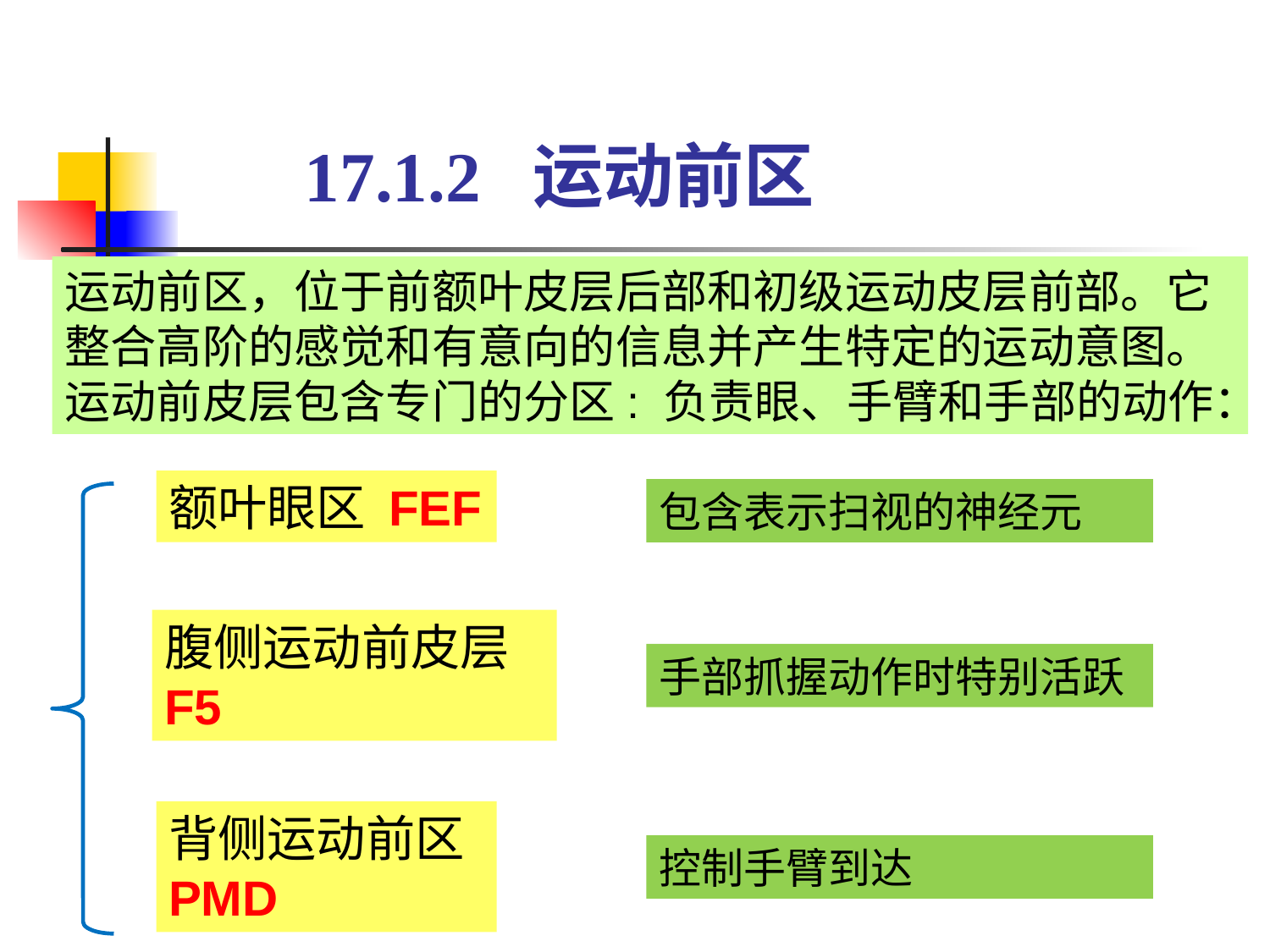

17.1.2  运动前区
运动前区，位于前额叶皮层后部和初级运动皮层前部。它整合高阶的感觉和有意向的信息并产生特定的运动意图。
运动前皮层包含专门的分区: 负责眼、手臂和手部的动作：
额叶眼区 FEF
包含表示扫视的神经元

腹侧运动前皮层
F5
手部抓握动作时特别活跃
背侧运动前区 PMD
控制手臂到达